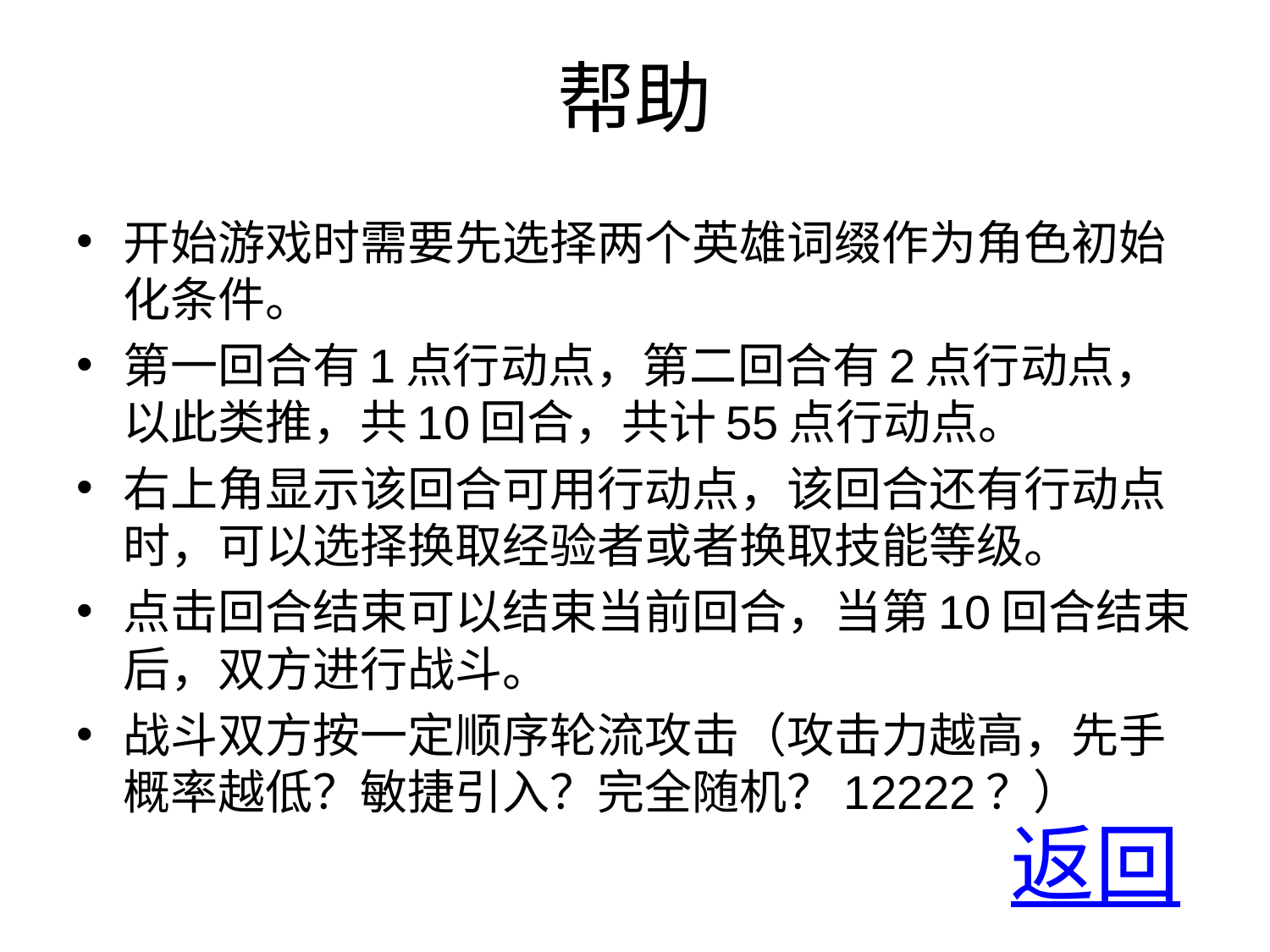

# 帮助
开始游戏时需要先选择两个英雄词缀作为角色初始化条件。
第一回合有1点行动点，第二回合有2点行动点，以此类推，共10回合，共计55点行动点。
右上角显示该回合可用行动点，该回合还有行动点时，可以选择换取经验者或者换取技能等级。
点击回合结束可以结束当前回合，当第10回合结束后，双方进行战斗。
战斗双方按一定顺序轮流攻击（攻击力越高，先手概率越低？敏捷引入？完全随机？12222？）
返回